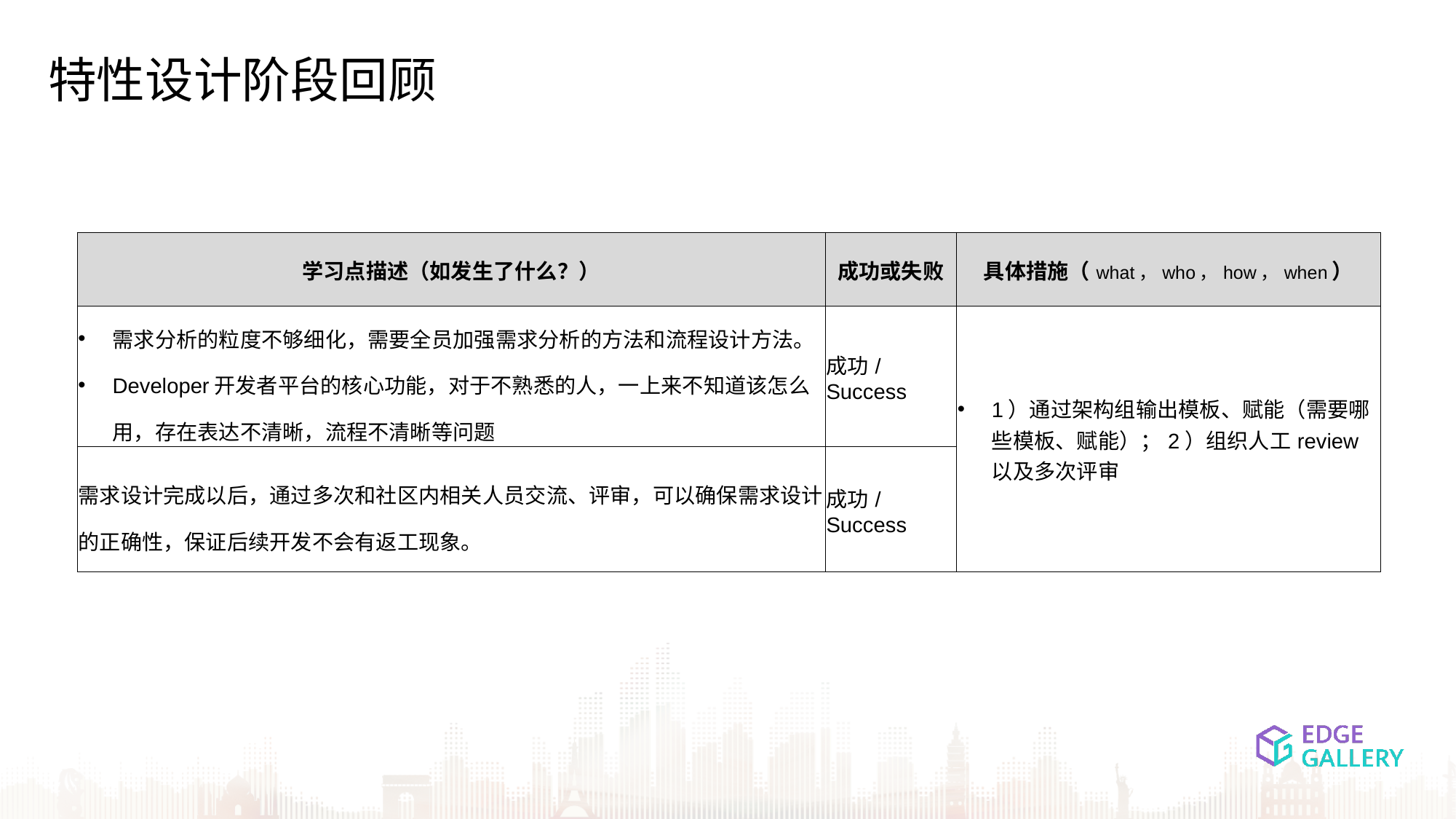

# 特性设计阶段回顾
| 学习点描述（如发生了什么？） | 成功或失败 | 具体措施（what，who，how，when） |
| --- | --- | --- |
| 需求分析的粒度不够细化，需要全员加强需求分析的方法和流程设计方法。 Developer开发者平台的核心功能，对于不熟悉的人，一上来不知道该怎么用，存在表达不清晰，流程不清晰等问题 | 成功/Success | 1）通过架构组输出模板、赋能（需要哪些模板、赋能）；2）组织人工review以及多次评审 |
| 需求设计完成以后，通过多次和社区内相关人员交流、评审，可以确保需求设计的正确性，保证后续开发不会有返工现象。 | 成功/Success |  |